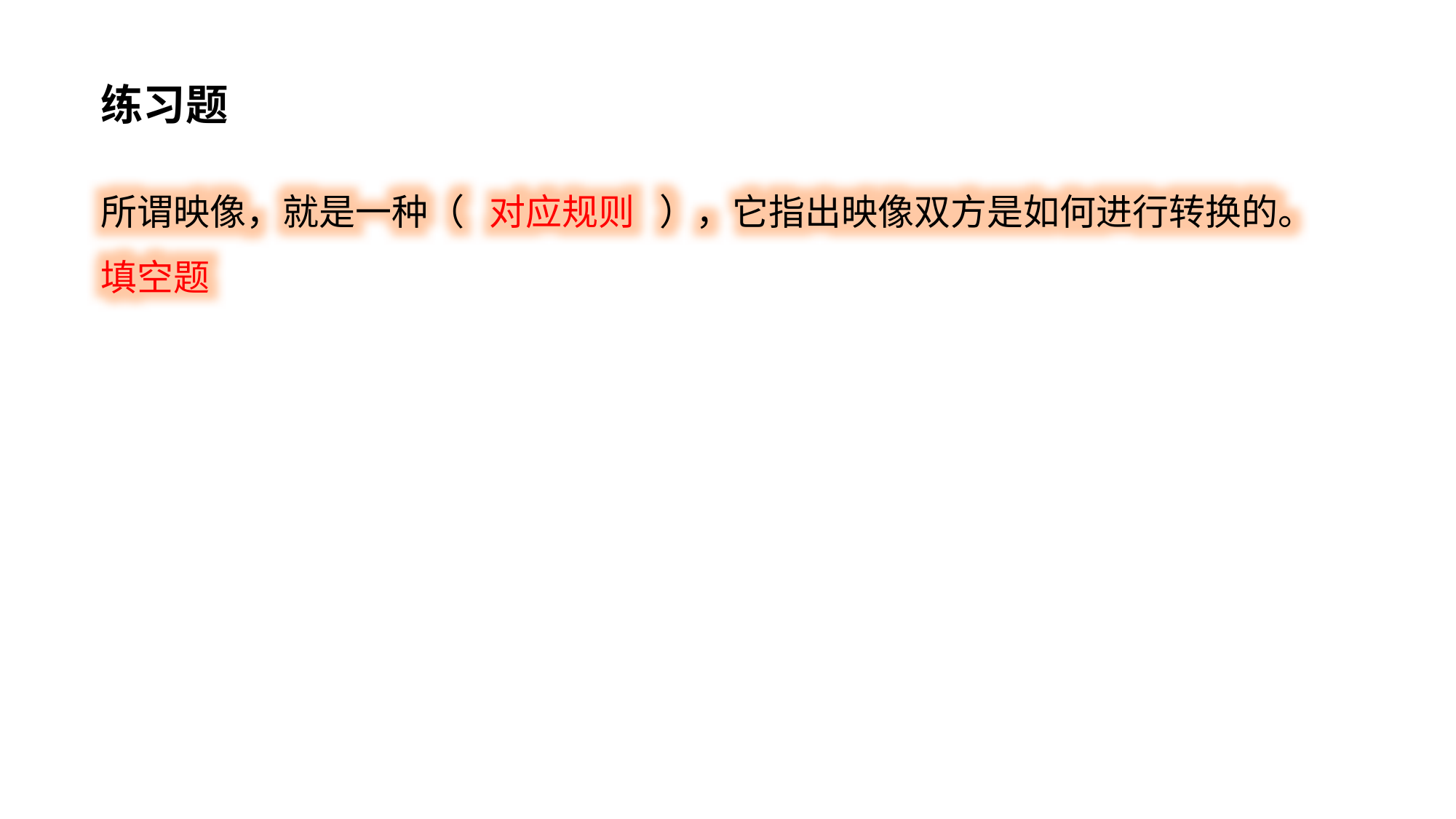

练习题
所谓映像，就是一种（   对应规则   ），它指出映像双方是如何进行转换的。填空题